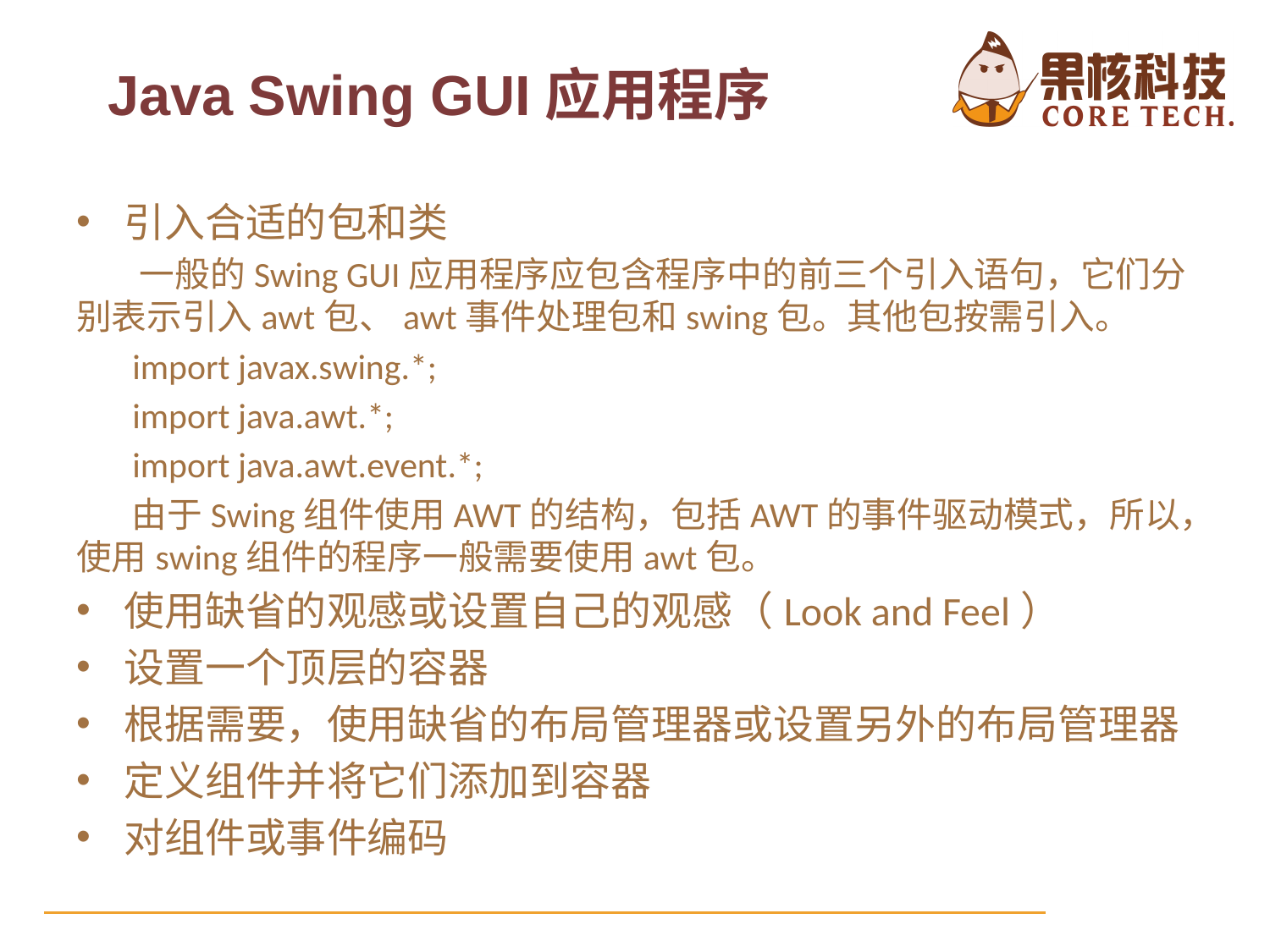

Java Swing GUI应用程序
引入合适的包和类
       一般的Swing GUI应用程序应包含程序中的前三个引入语句，它们分别表示引入awt包、awt事件处理包和swing包。其他包按需引入。
       import javax.swing.*;
       import java.awt.*;
       import java.awt.event.*;
      由于Swing组件使用AWT的结构，包括AWT的事件驱动模式，所以，使用swing组件的程序一般需要使用awt包。
使用缺省的观感或设置自己的观感（Look and Feel）
设置一个顶层的容器
根据需要，使用缺省的布局管理器或设置另外的布局管理器
定义组件并将它们添加到容器
对组件或事件编码